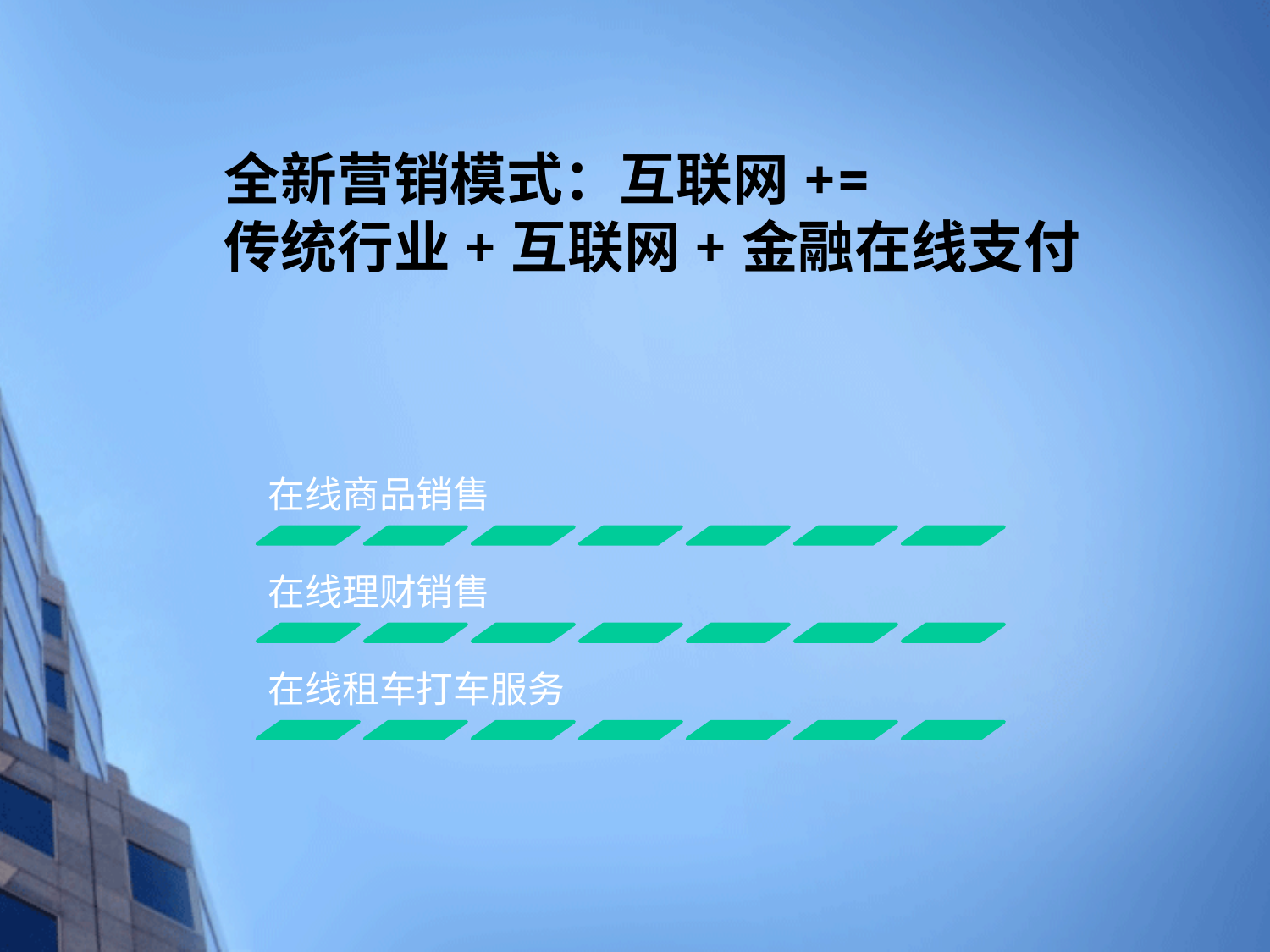

# 全新营销模式：互联网+= 传统行业+互联网+金融在线支付

在线商品销售
在线理财销售
在线租车打车服务